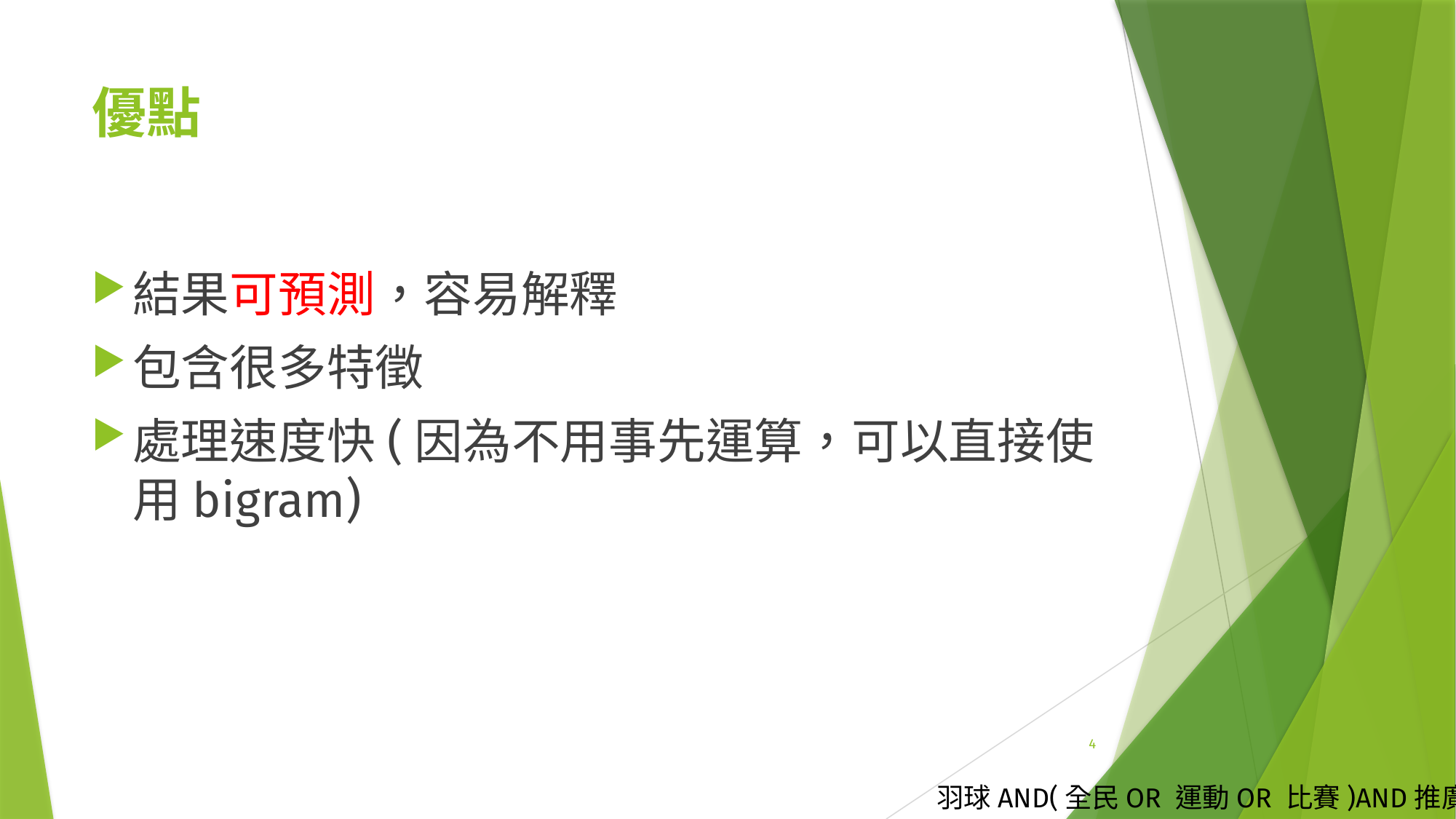

# 優點
結果可預測，容易解釋
包含很多特徵
處理速度快(因為不用事先運算，可以直接使用bigram)
4